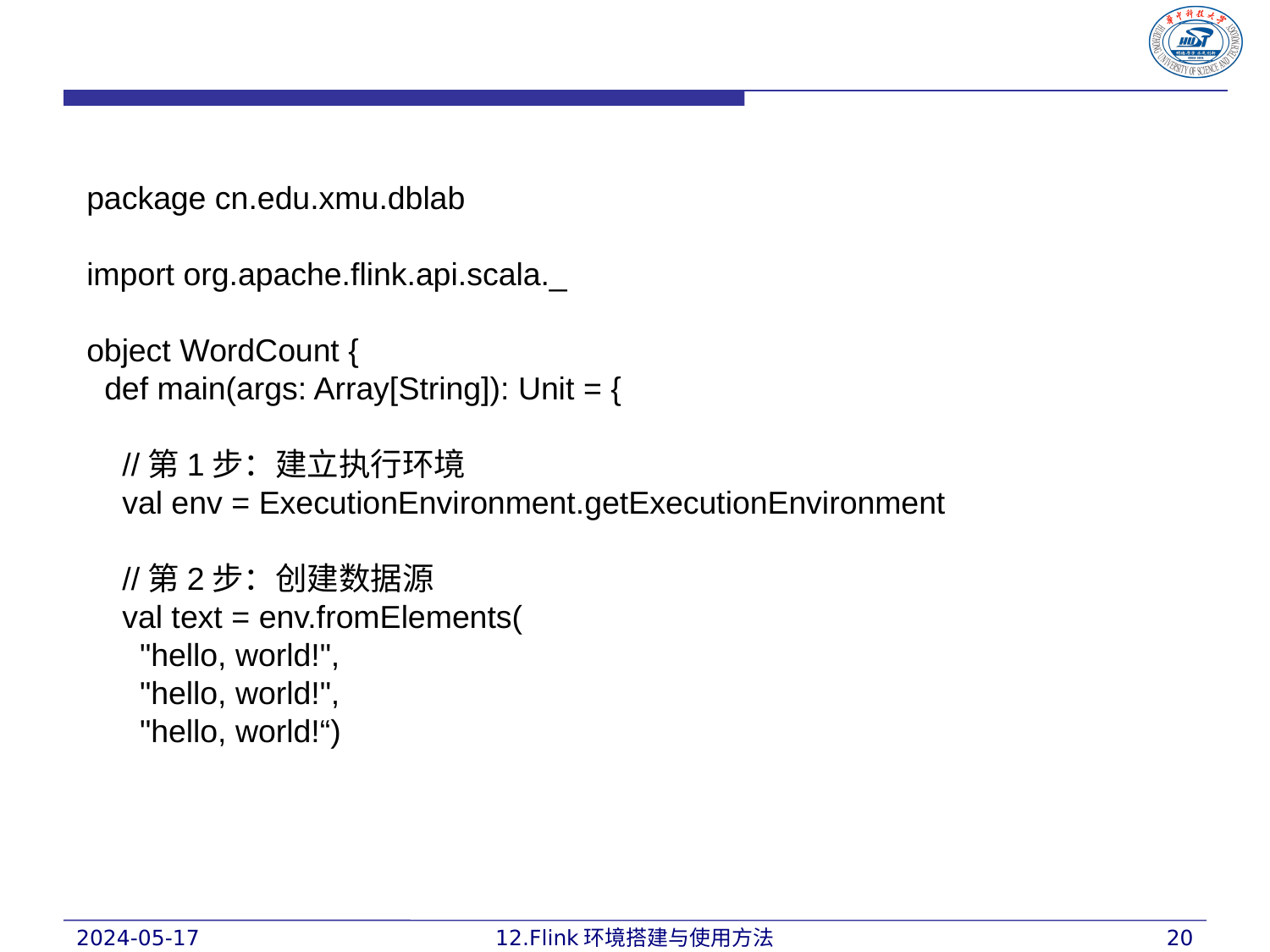

package cn.edu.xmu.dblab

import org.apache.flink.api.scala._

object WordCount {
  def main(args: Array[String]): Unit = {

    //第1步：建立执行环境
    val env = ExecutionEnvironment.getExecutionEnvironment

    //第2步：创建数据源
    val text = env.fromElements(
      "hello, world!",
      "hello, world!",
      "hello, world!“)
2024-05-17
12.Flink环境搭建与使用方法
20